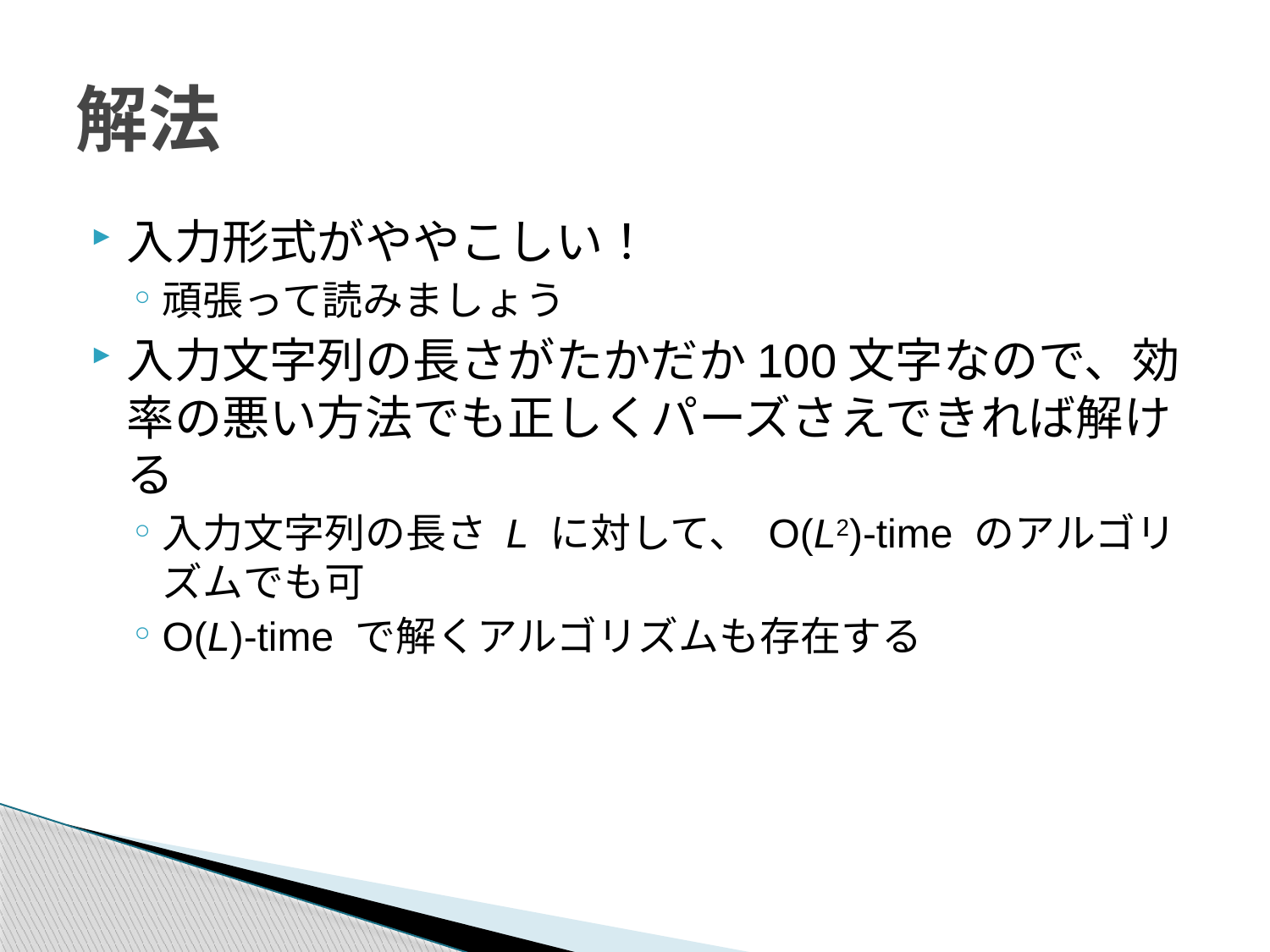

# 解法
入力形式がややこしい！
頑張って読みましょう
入力文字列の長さがたかだか100文字なので、効率の悪い方法でも正しくパーズさえできれば解ける
入力文字列の長さ L に対して、 O(L2)-time のアルゴリズムでも可
O(L)-time で解くアルゴリズムも存在する